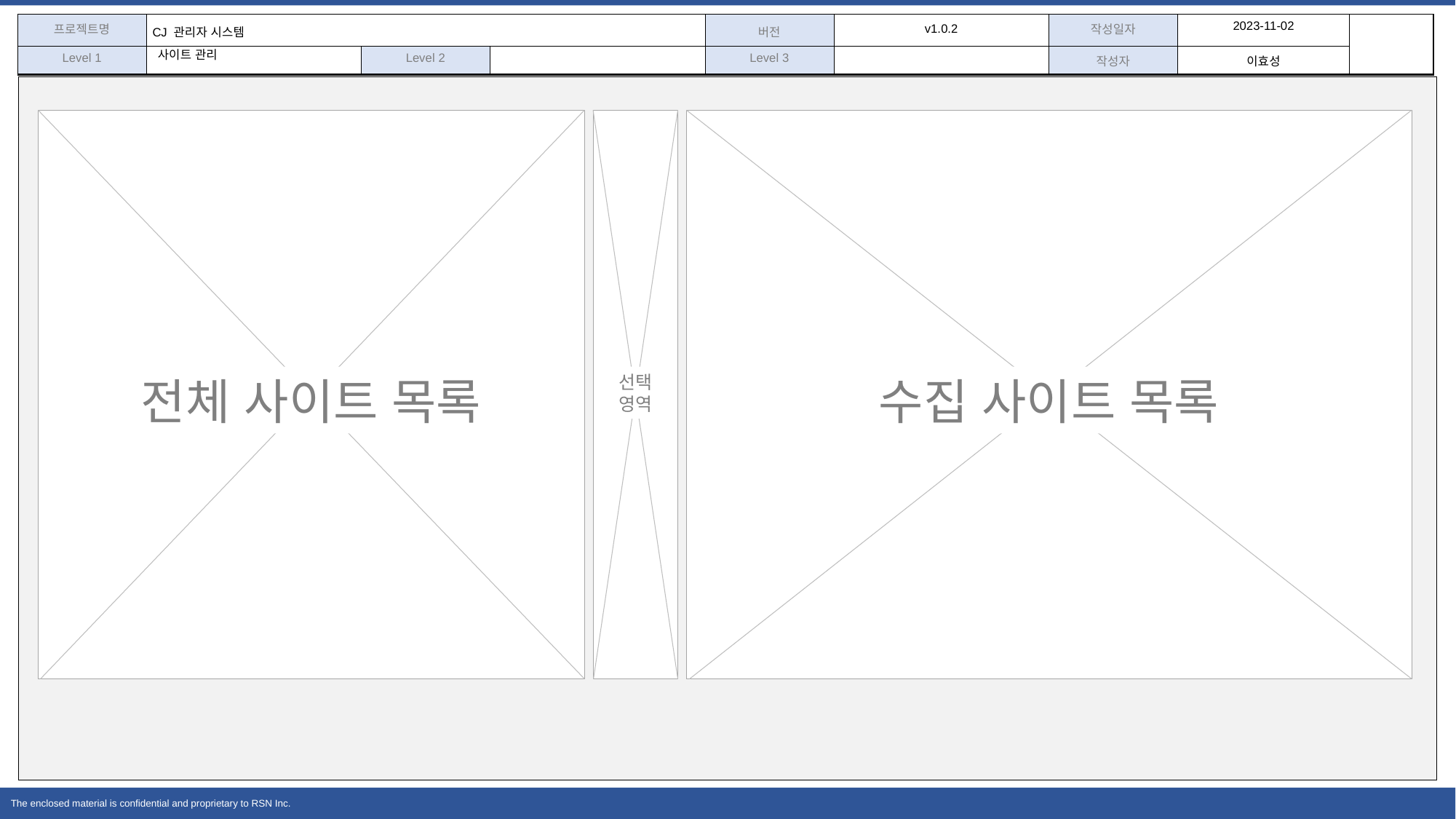

사이트 관리

선택
영역

수집 사이트 목록

전체 사이트 목록